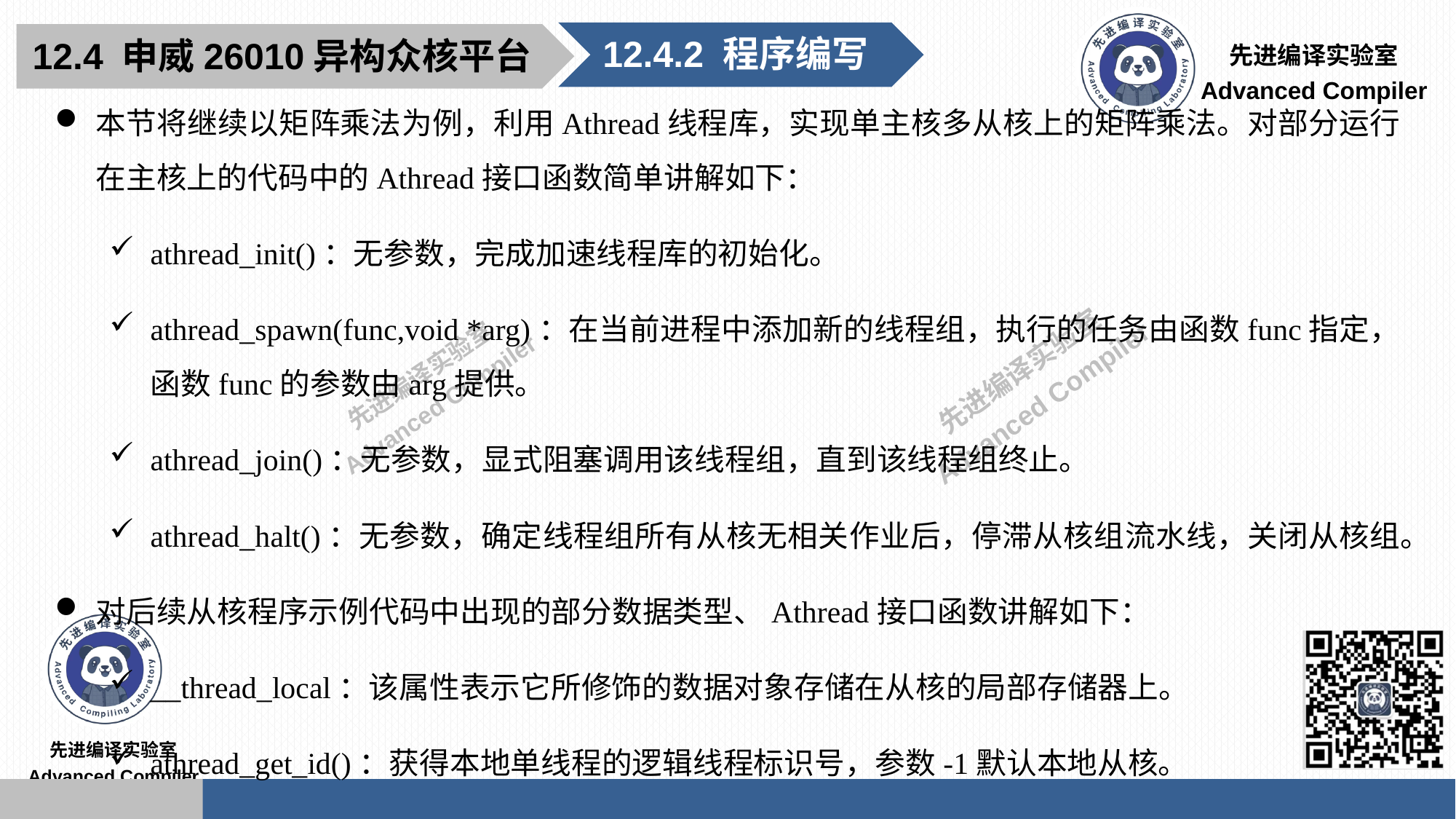

12.4.2 程序编写

12.4 申威26010异构众核平台
本节将继续以矩阵乘法为例，利用Athread线程库，实现单主核多从核上的矩阵乘法。对部分运行在主核上的代码中的Athread接口函数简单讲解如下：
athread_init()：无参数，完成加速线程库的初始化。
athread_spawn(func,void *arg)：在当前进程中添加新的线程组，执行的任务由函数func指定，函数func的参数由arg提供。
athread_join()：无参数，显式阻塞调用该线程组，直到该线程组终止。
athread_halt()：无参数，确定线程组所有从核无相关作业后，停滞从核组流水线，关闭从核组。
对后续从核程序示例代码中出现的部分数据类型、Athread接口函数讲解如下：
__thread_local：该属性表示它所修饰的数据对象存储在从核的局部存储器上。
athread_get_id()：获得本地单线程的逻辑线程标识号，参数-1默认本地从核。